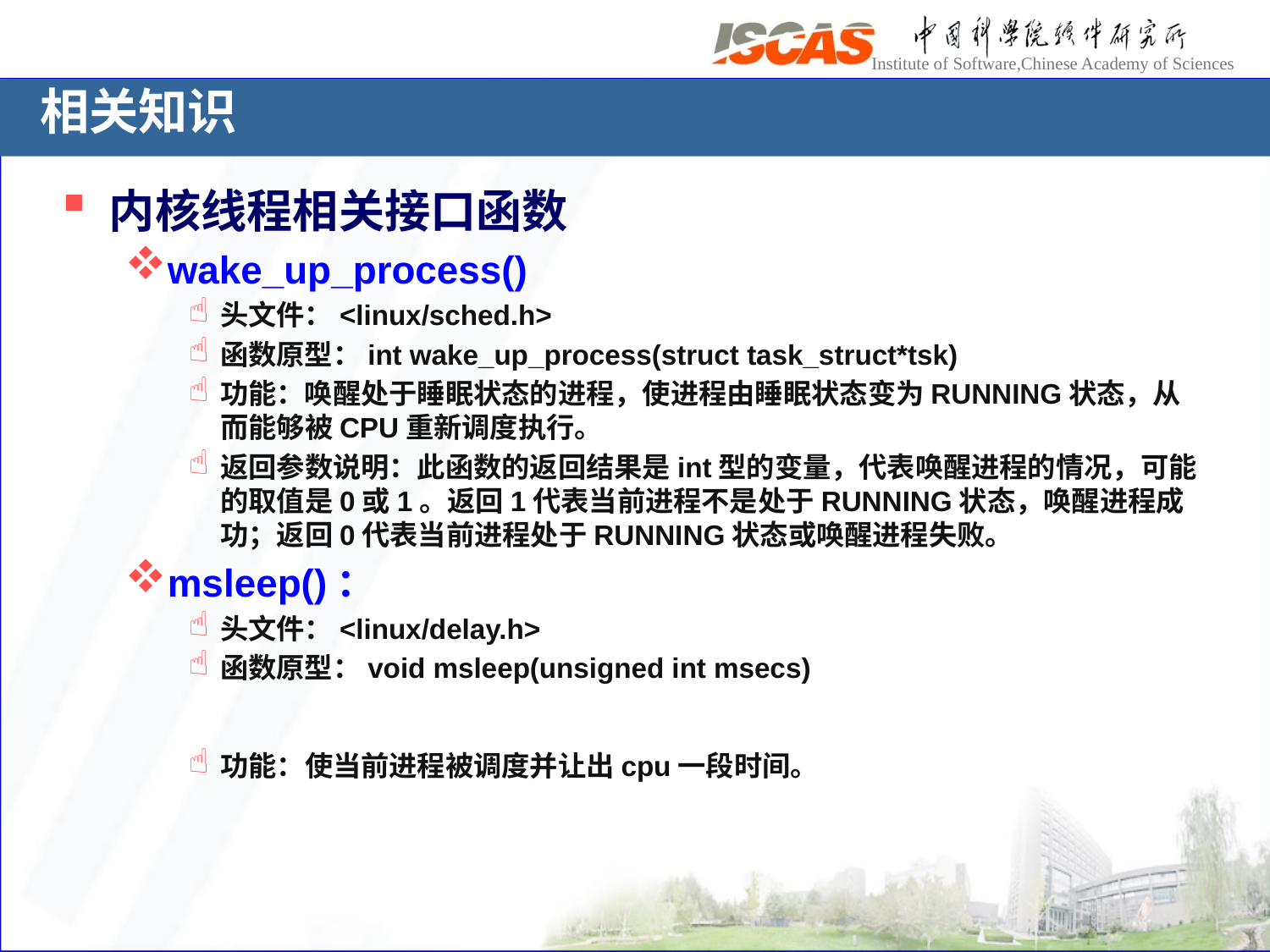

# 相关知识
内核线程相关接口函数
wake_up_process()
头文件：<linux/sched.h>
函数原型：int wake_up_process(struct task_struct*tsk)
功能：唤醒处于睡眠状态的进程，使进程由睡眠状态变为RUNNING状态，从而能够被CPU重新调度执行。
返回参数说明：此函数的返回结果是int型的变量，代表唤醒进程的情况，可能的取值是0或1。返回1代表当前进程不是处于RUNNING状态，唤醒进程成功；返回0代表当前进程处于RUNNING状态或唤醒进程失败。
msleep()：
头文件：<linux/delay.h>
函数原型：void msleep(unsigned int msecs)

功能：使当前进程被调度并让出cpu一段时间。